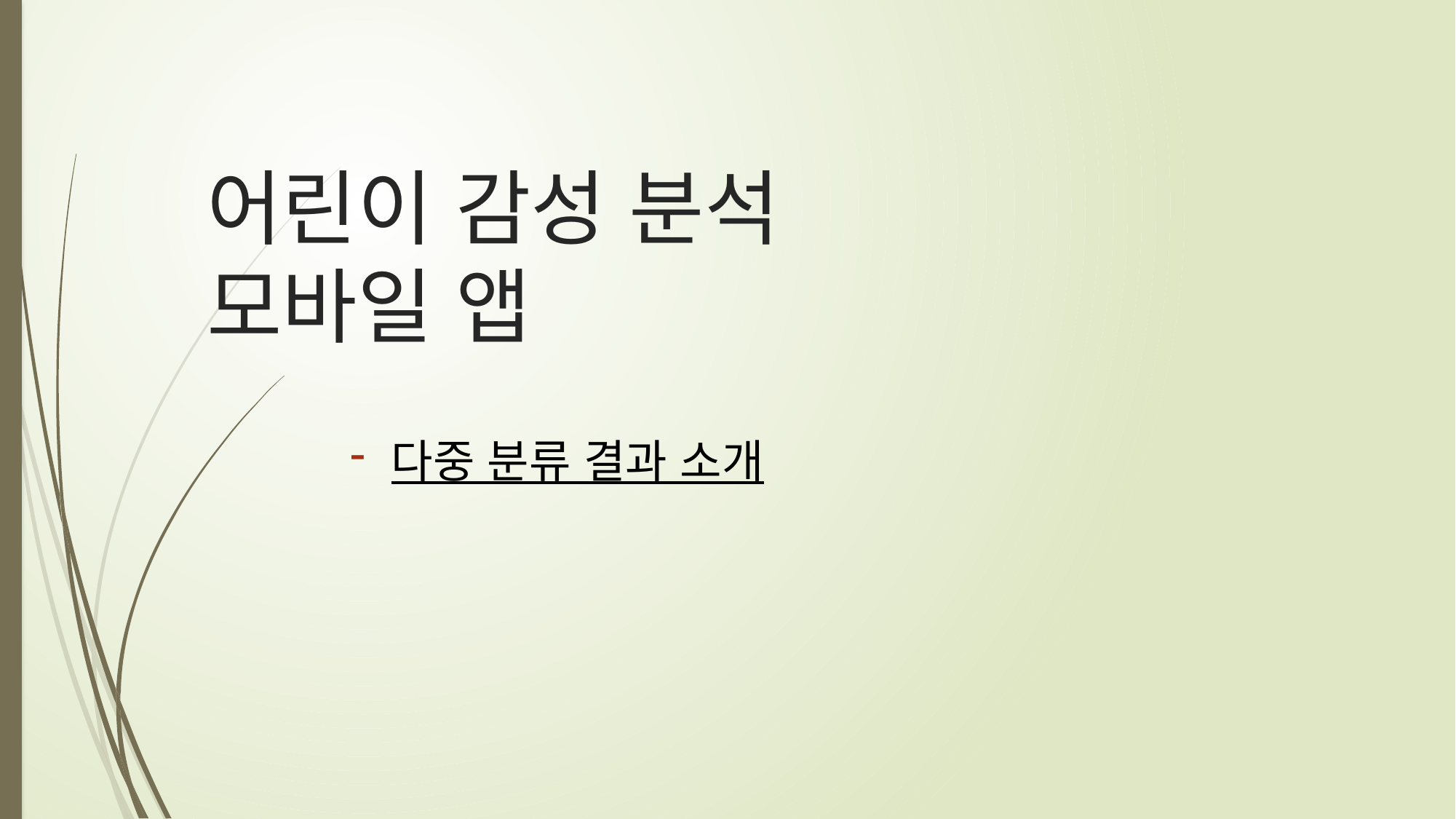

# 어린이 감성 분석 모바일 앱
다중 분류 결과 소개